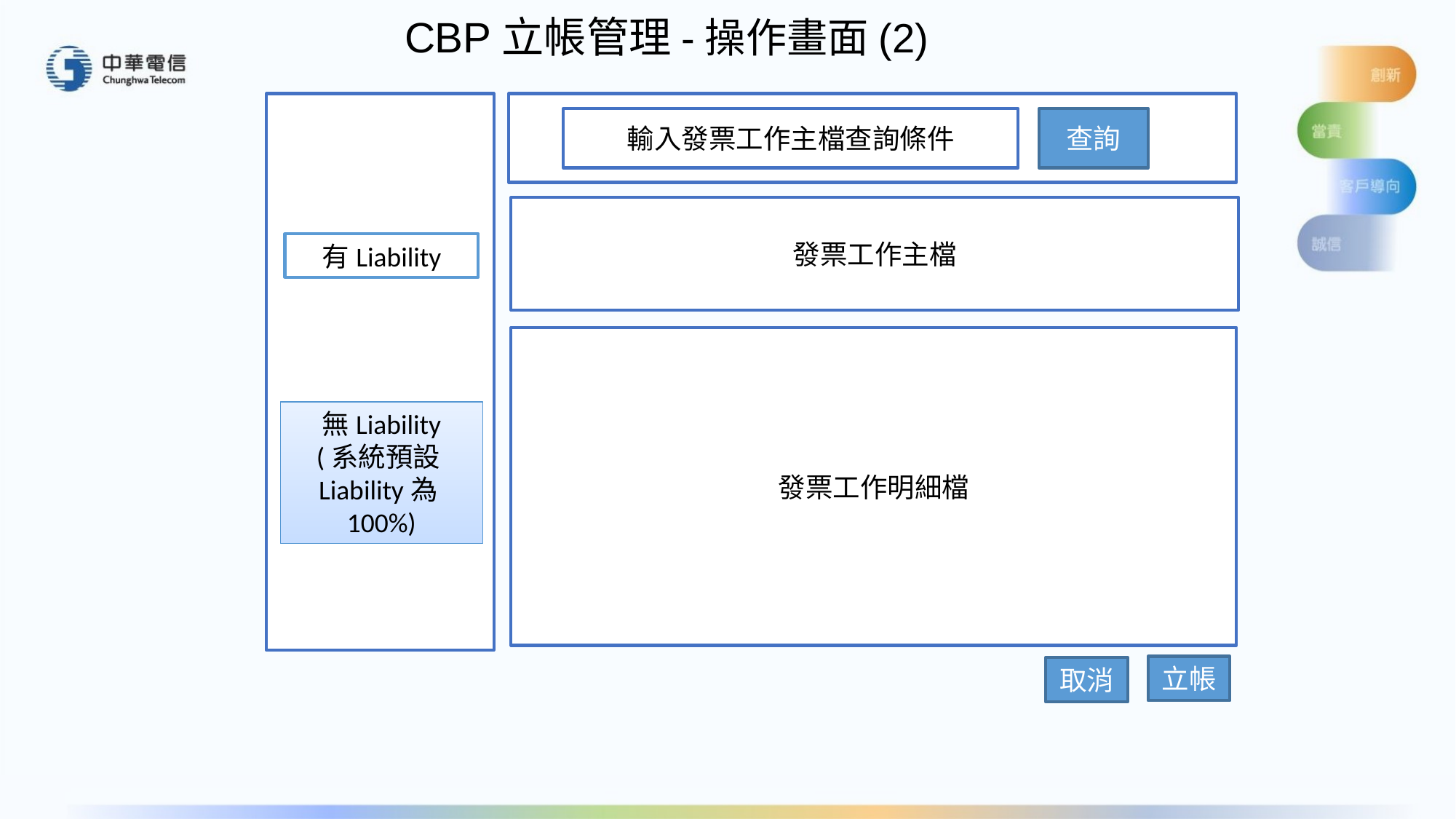

# CBP立帳管理-操作畫面(2)

輸入發票工作主檔查詢條件
查詢
發票工作主檔
有Liability
發票工作明細檔
無Liability
(系統預設Liability為100%)
立帳
取消